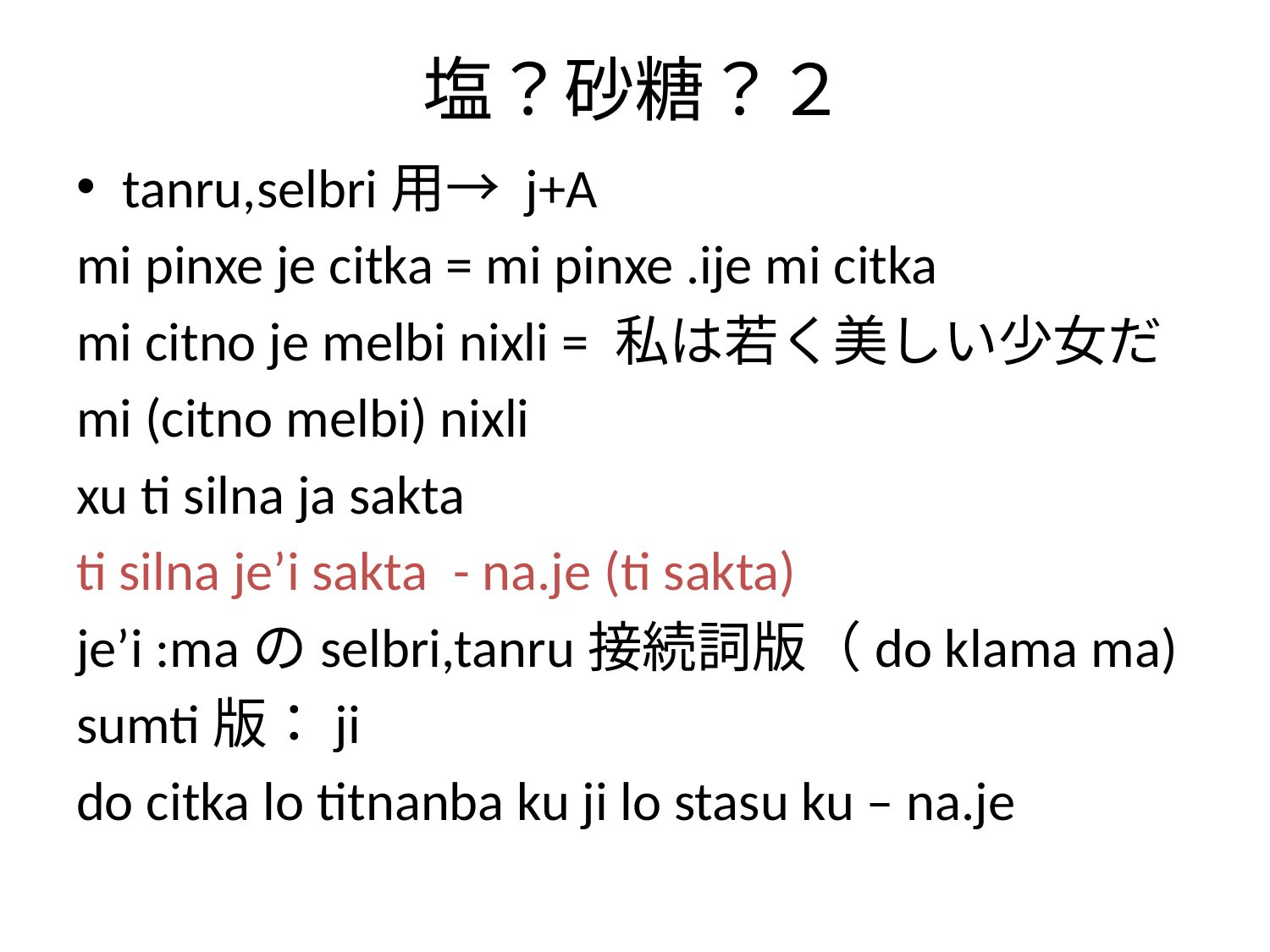

# 塩？砂糖？２
tanru,selbri用→ j+A
mi pinxe je citka = mi pinxe .ije mi citka
mi citno je melbi nixli = 私は若く美しい少女だ
mi (citno melbi) nixli
xu ti silna ja sakta
ti silna je’i sakta  - na.je (ti sakta)
je’i :maのselbri,tanru接続詞版（do klama ma)
sumti版：ji
do citka lo titnanba ku ji lo stasu ku – na.je